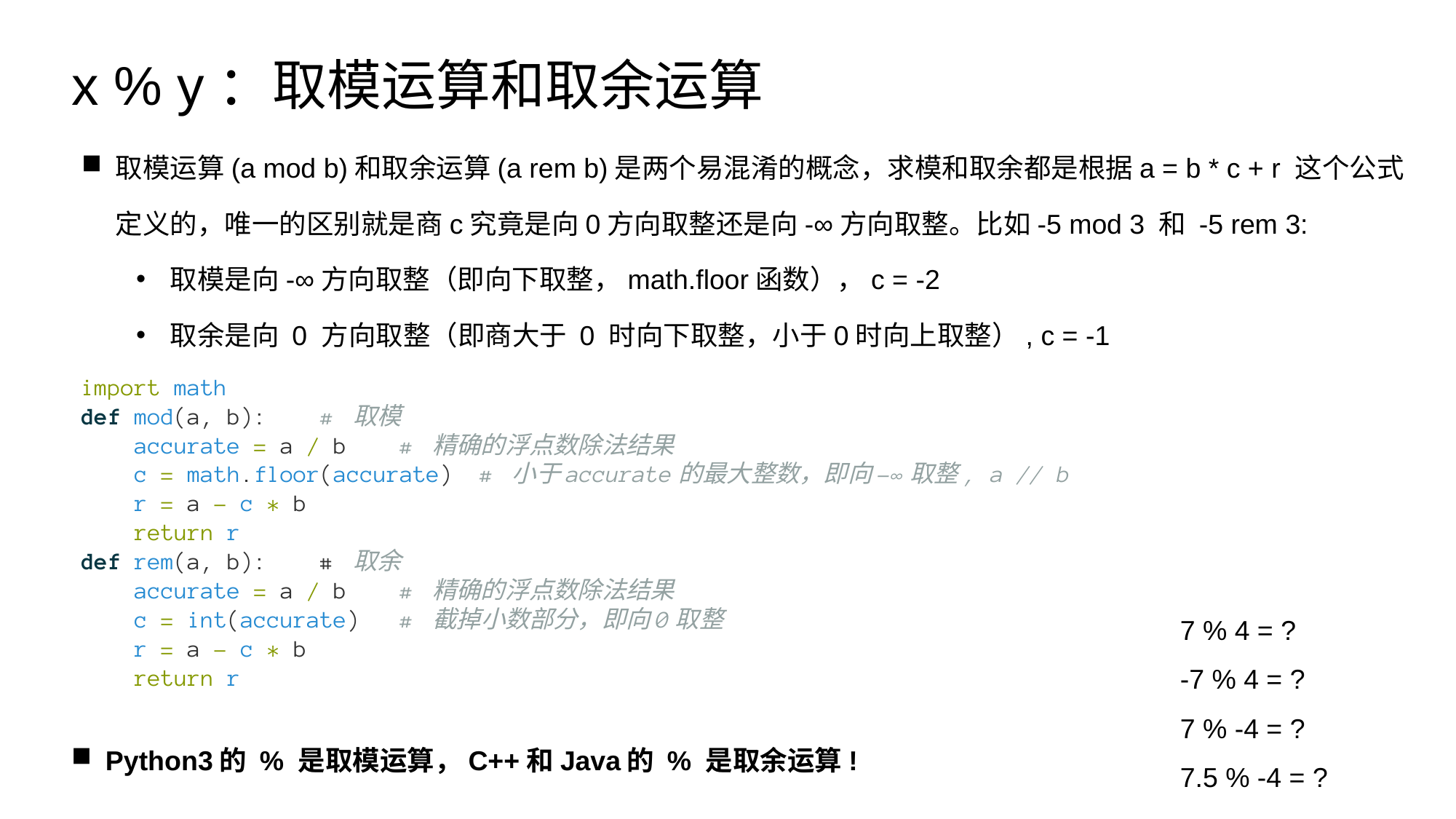

x % y：取模运算和取余运算
取模运算(a mod b)和取余运算(a rem b)是两个易混淆的概念，求模和取余都是根据a = b * c + r 这个公式定义的，唯一的区别就是商c究竟是向0方向取整还是向-∞方向取整。比如-5 mod 3 和 -5 rem 3:
取模是向-∞方向取整（即向下取整，math.floor函数），c = -2
取余是向 0 方向取整（即商大于 0 时向下取整，小于0时向上取整）, c = -1
import math
def mod(a, b):    # 取模
    accurate = a / b    # 精确的浮点数除法结果
    c = math.floor(accurate)  # 小于accurate的最大整数，即向-∞取整, a // b
    r = a - c * b
    return r
def rem(a, b):    # 取余
    accurate = a / b    # 精确的浮点数除法结果
    c = int(accurate)   # 截掉小数部分，即向0取整
    r = a - c * b
    return r
7 % 4 = ?
-7 % 4 = ?
7 % -4 = ?
7.5 % -4 = ?
Python3的 % 是取模运算，C++和Java的 % 是取余运算!